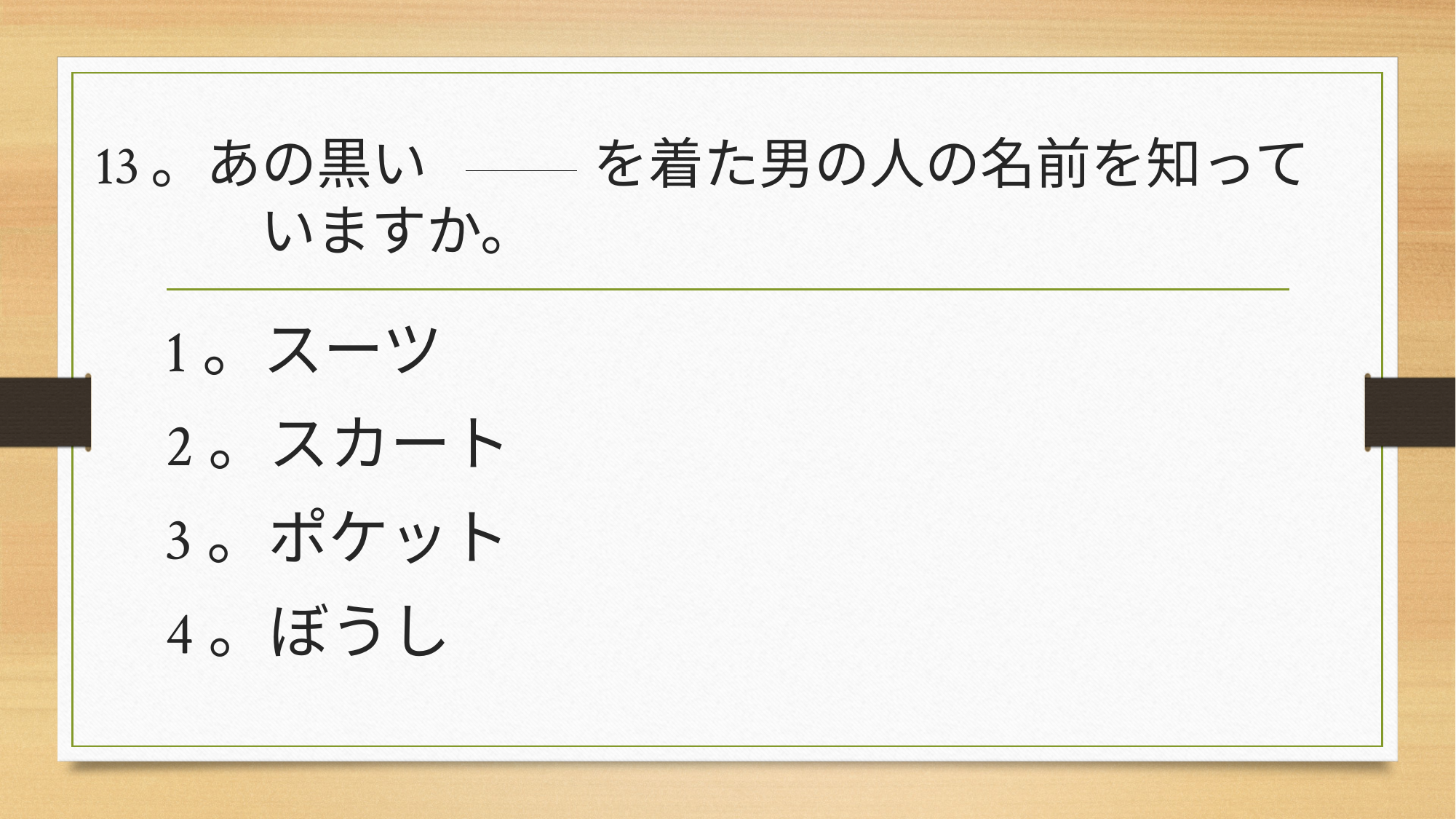

# 13。あの黒い　　　を着た男の人の名前を知って 　　　いますか。
1。スーツ
2。スカート
3。ポケット
4。ぼうし